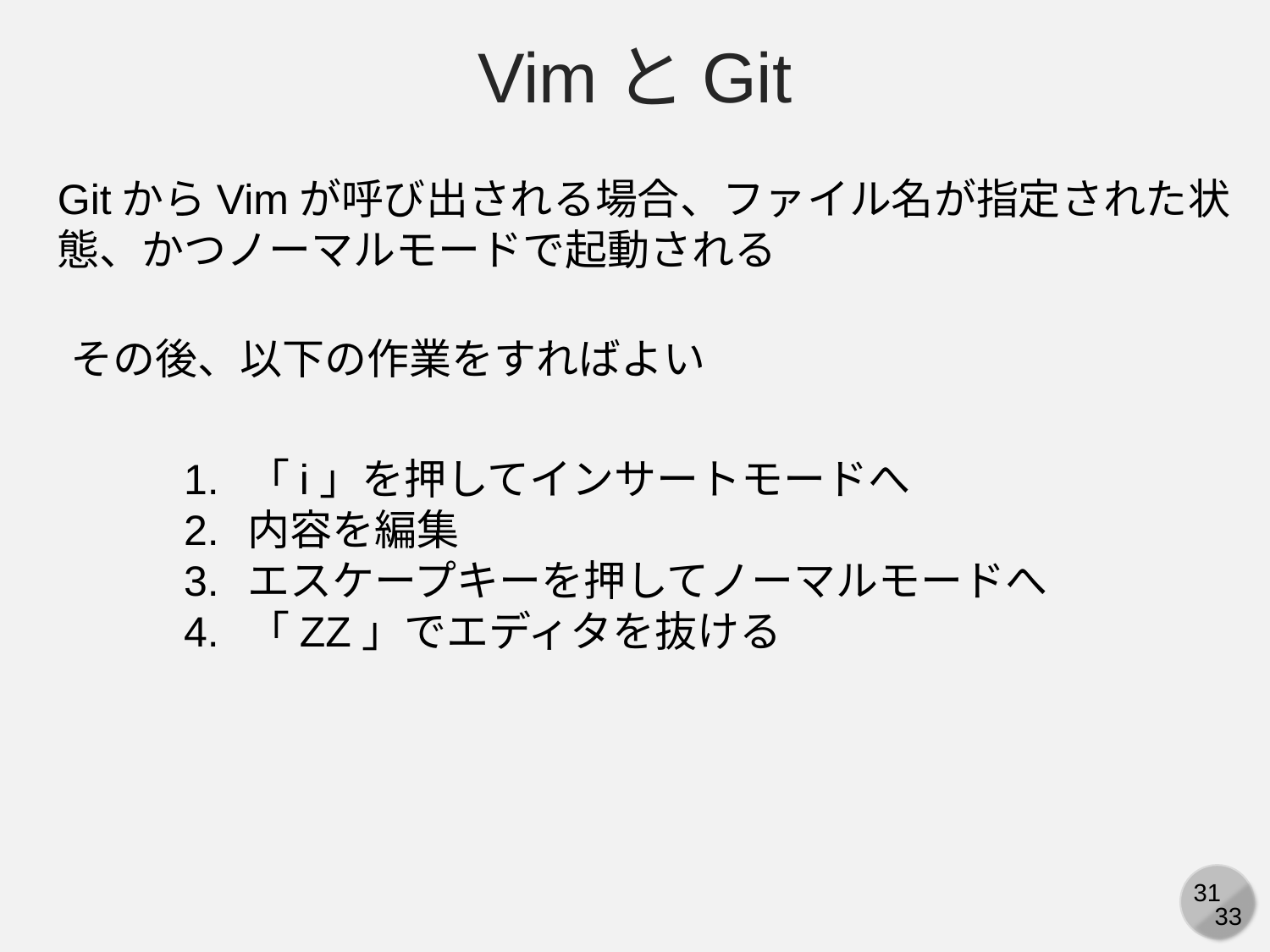

VimとGit
GitからVimが呼び出される場合、ファイル名が指定された状態、かつノーマルモードで起動される
その後、以下の作業をすればよい
「i」を押してインサートモードへ
内容を編集
エスケープキーを押してノーマルモードへ
「ZZ」でエディタを抜ける